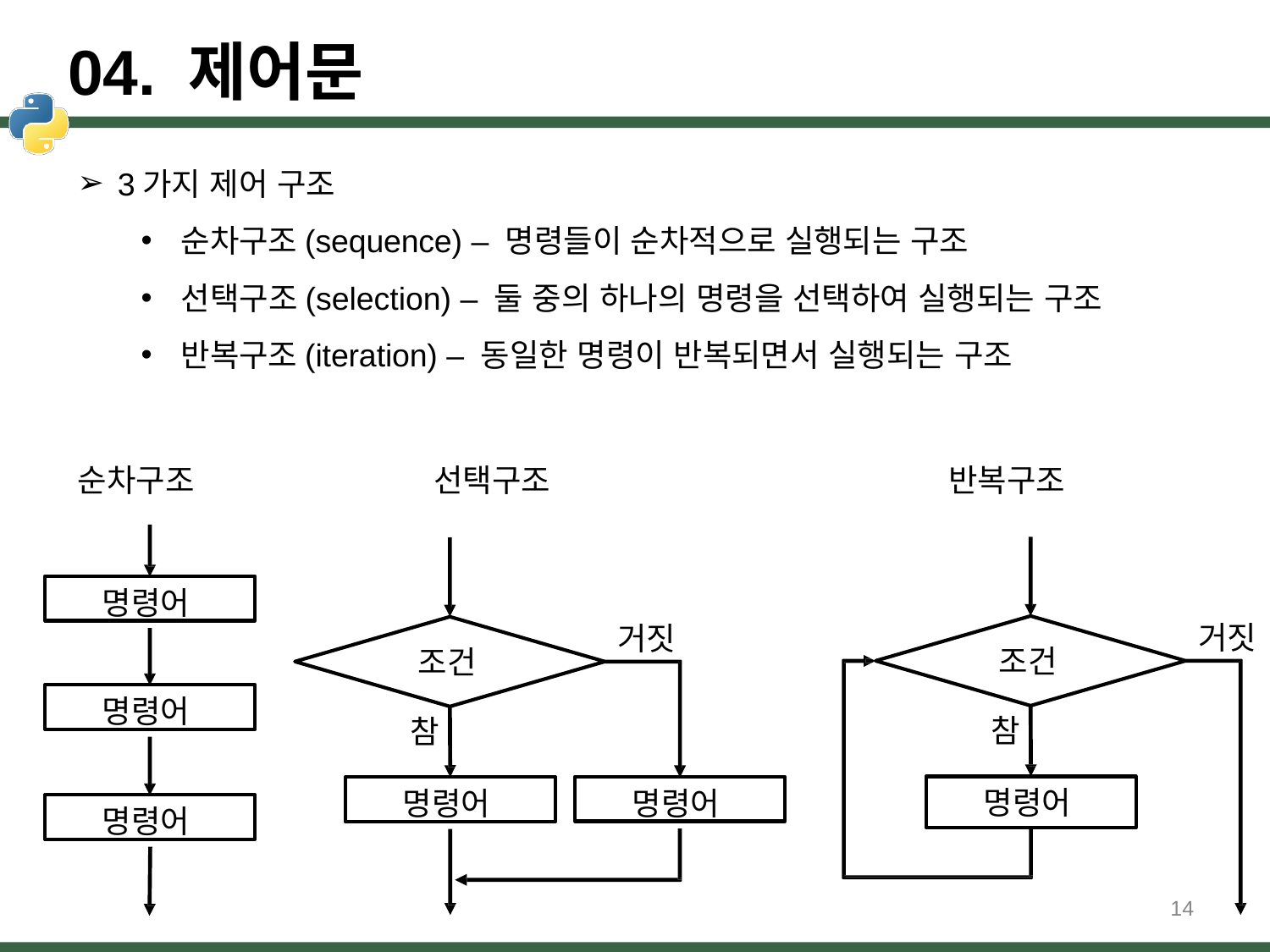

# 04. 제어문

3가지 제어 구조
순차구조(sequence) – 명령들이 순차적으로 실행되는 구조
선택구조(selection) – 둘 중의 하나의 명령을 선택하여 실행되는 구조
반복구조(iteration) – 동일한 명령이 반복되면서 실행되는 구조
순차구조
선택구조
반복구조

명령어

거짓

거짓

조건
참
조건
참

명령어

명령어
명령어
명령어
명령어

14